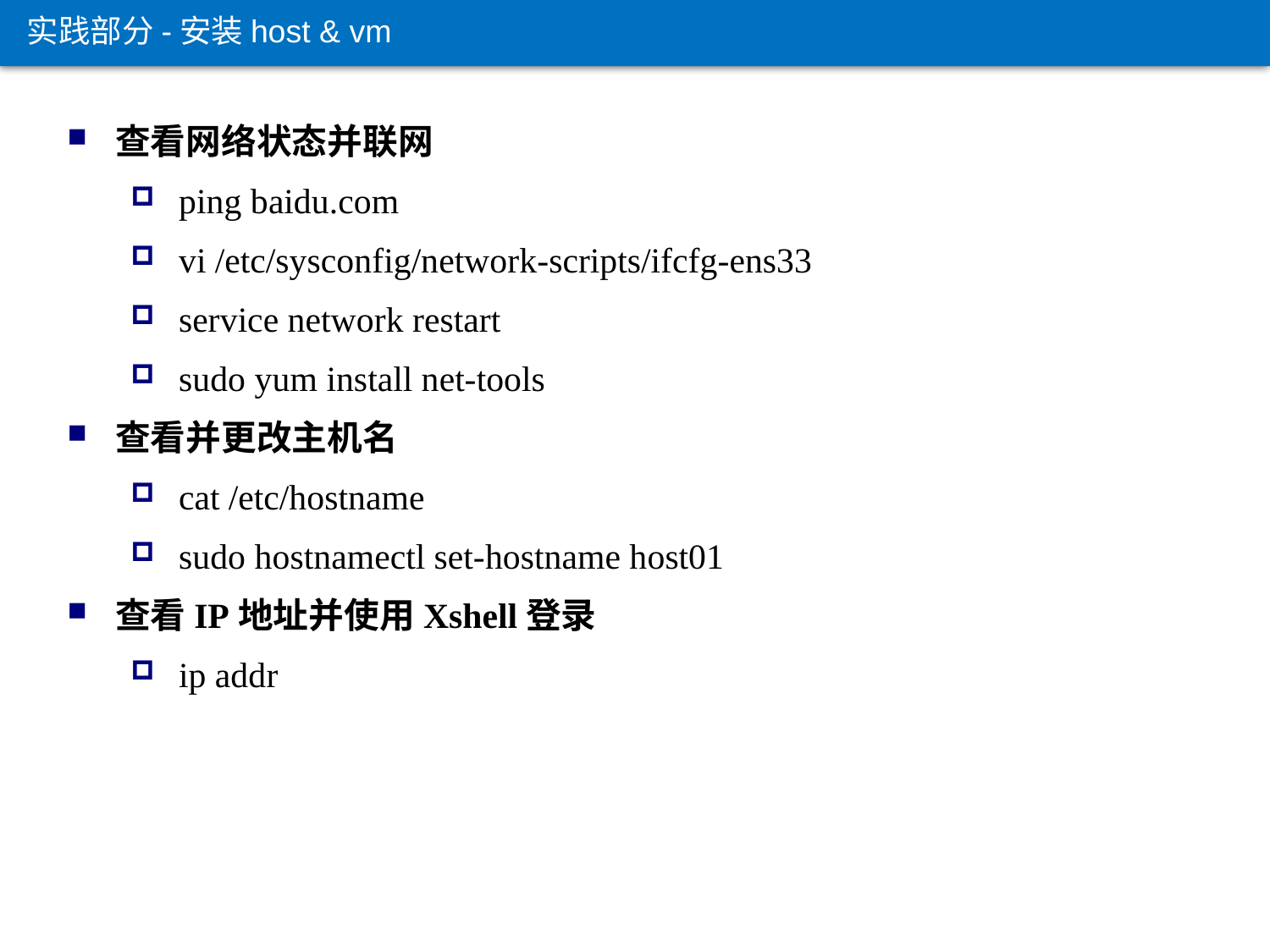

实践部分-安装host & vm
查看网络状态并联网
ping baidu.com
vi /etc/sysconfig/network-scripts/ifcfg-ens33
service network restart
sudo yum install net-tools
查看并更改主机名
cat /etc/hostname
sudo hostnamectl set-hostname host01
查看IP地址并使用Xshell登录
ip addr

18